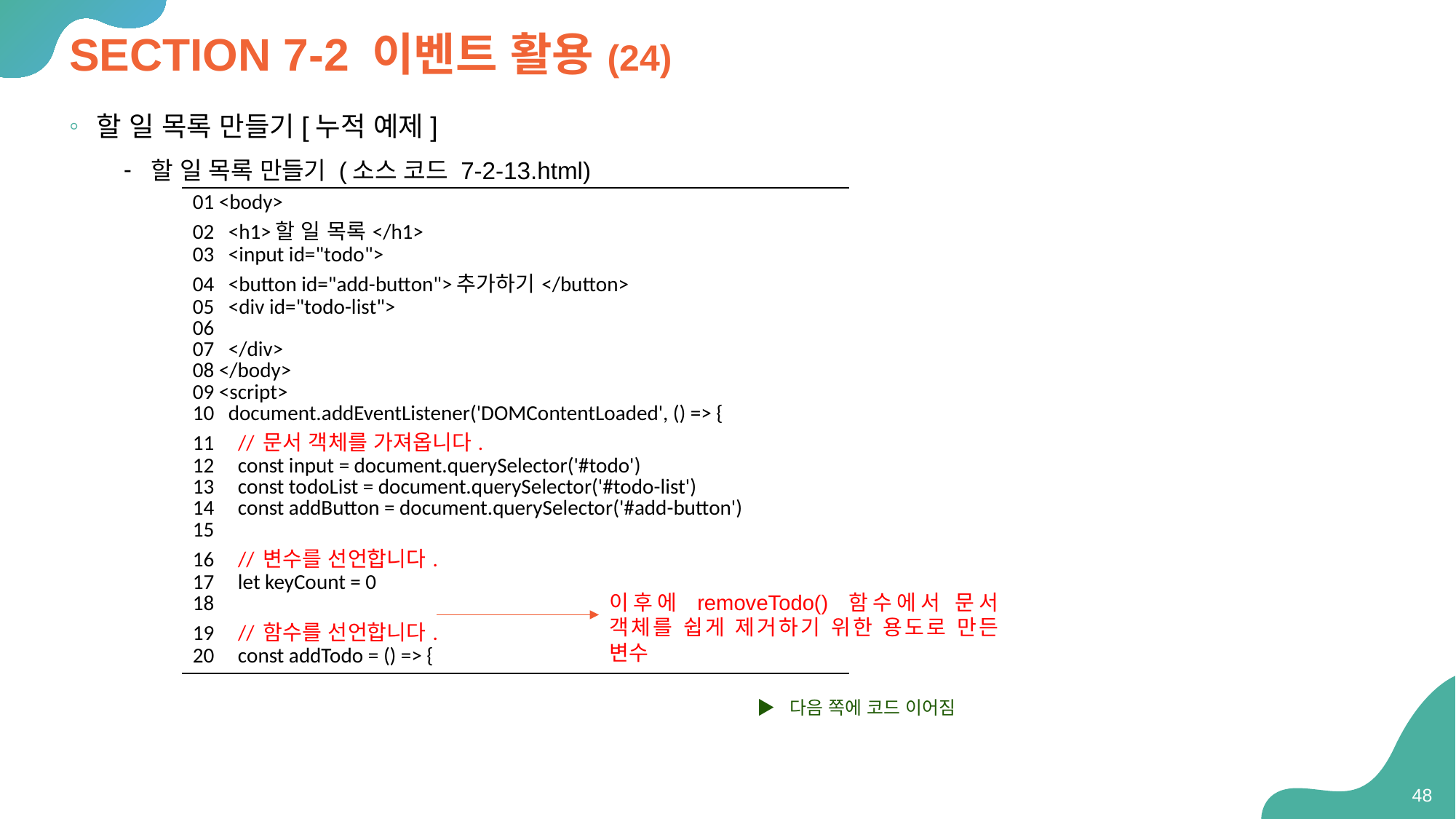

# SECTION 7-2 이벤트 활용(24)
할 일 목록 만들기[누적 예제]
할 일 목록 만들기 (소스 코드 7-2-13.html)
| 01 <body> 02 <h1>할 일 목록</h1> 03 <input id="todo"> 04 <button id="add-button">추가하기</button> 05 <div id="todo-list"> 06 07 </div> 08 </body> 09 <script> 10 document.addEventListener('DOMContentLoaded', () => { 11 // 문서 객체를 가져옵니다. 12 const input = document.querySelector('#todo') 13 const todoList = document.querySelector('#todo-list') 14 const addButton = document.querySelector('#add-button') 15 16 // 변수를 선언합니다. 17 let keyCount = 0 18 19 // 함수를 선언합니다. 20 const addTodo = () => { |
| --- |
이후에 removeTodo() 함수에서 문서 객체를 쉽게 제거하기 위한 용도로 만든 변수
▶  다음 쪽에 코드 이어짐
48